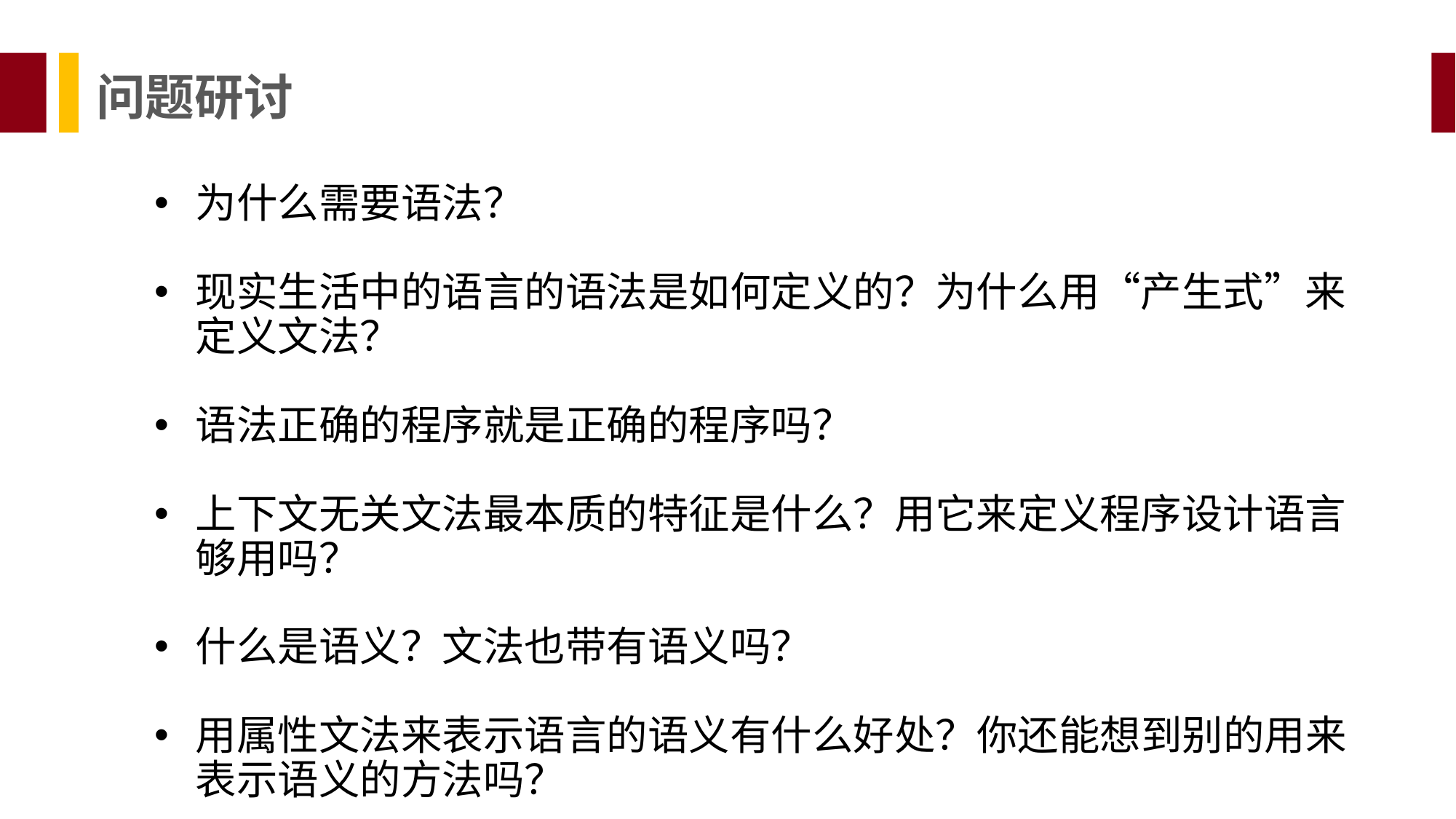

问题研讨

为什么需要语法？

现实生活中的语言的语法是如何定义的？为什么用“产生式”来定义文法？

语法正确的程序就是正确的程序吗？

上下文无关文法最本质的特征是什么？用它来定义程序设计语言够用吗？

什么是语义？文法也带有语义吗？

用属性文法来表示语言的语义有什么好处？你还能想到别的用来表示语义的方法吗？